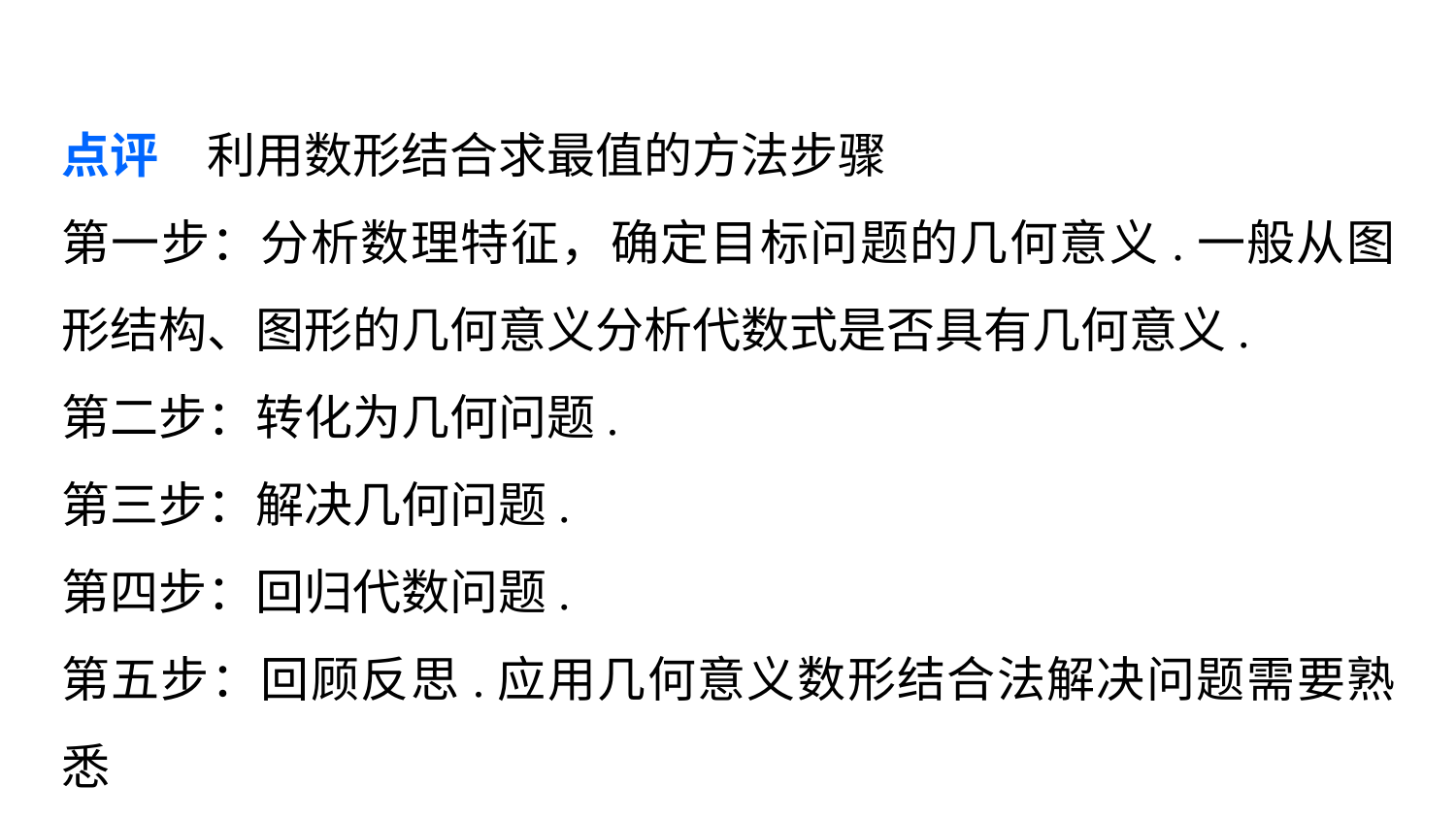

点评　利用数形结合求最值的方法步骤
第一步：分析数理特征，确定目标问题的几何意义.一般从图形结构、图形的几何意义分析代数式是否具有几何意义.
第二步：转化为几何问题.
第三步：解决几何问题.
第四步：回归代数问题.
第五步：回顾反思.应用几何意义数形结合法解决问题需要熟悉